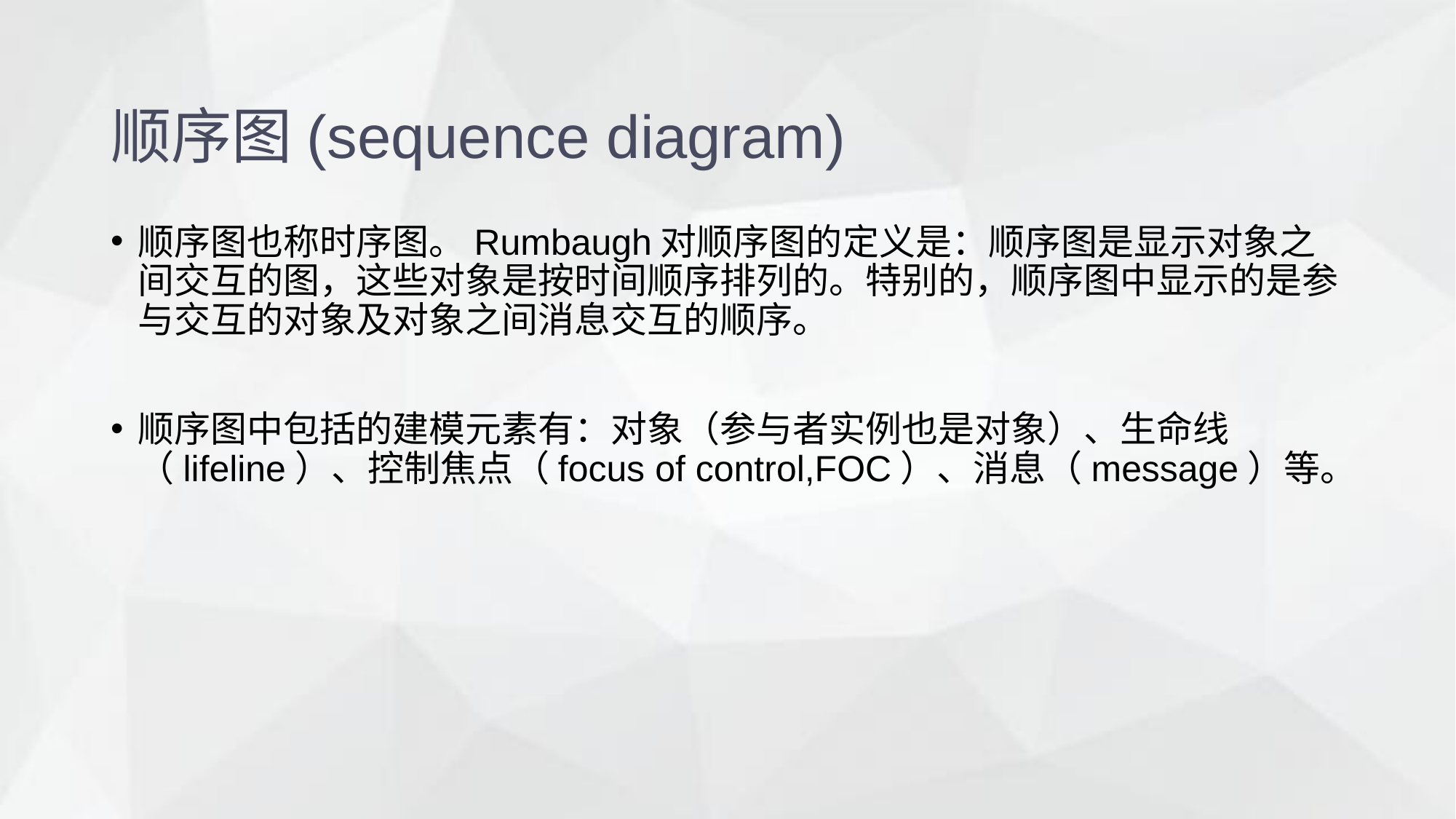

顺序图(sequence diagram)
顺序图也称时序图。Rumbaugh对顺序图的定义是：顺序图是显示对象之间交互的图，这些对象是按时间顺序排列的。特别的，顺序图中显示的是参与交互的对象及对象之间消息交互的顺序。

顺序图中包括的建模元素有：对象（参与者实例也是对象）、生命线（lifeline）、控制焦点（focus of control,FOC）、消息（message）等。